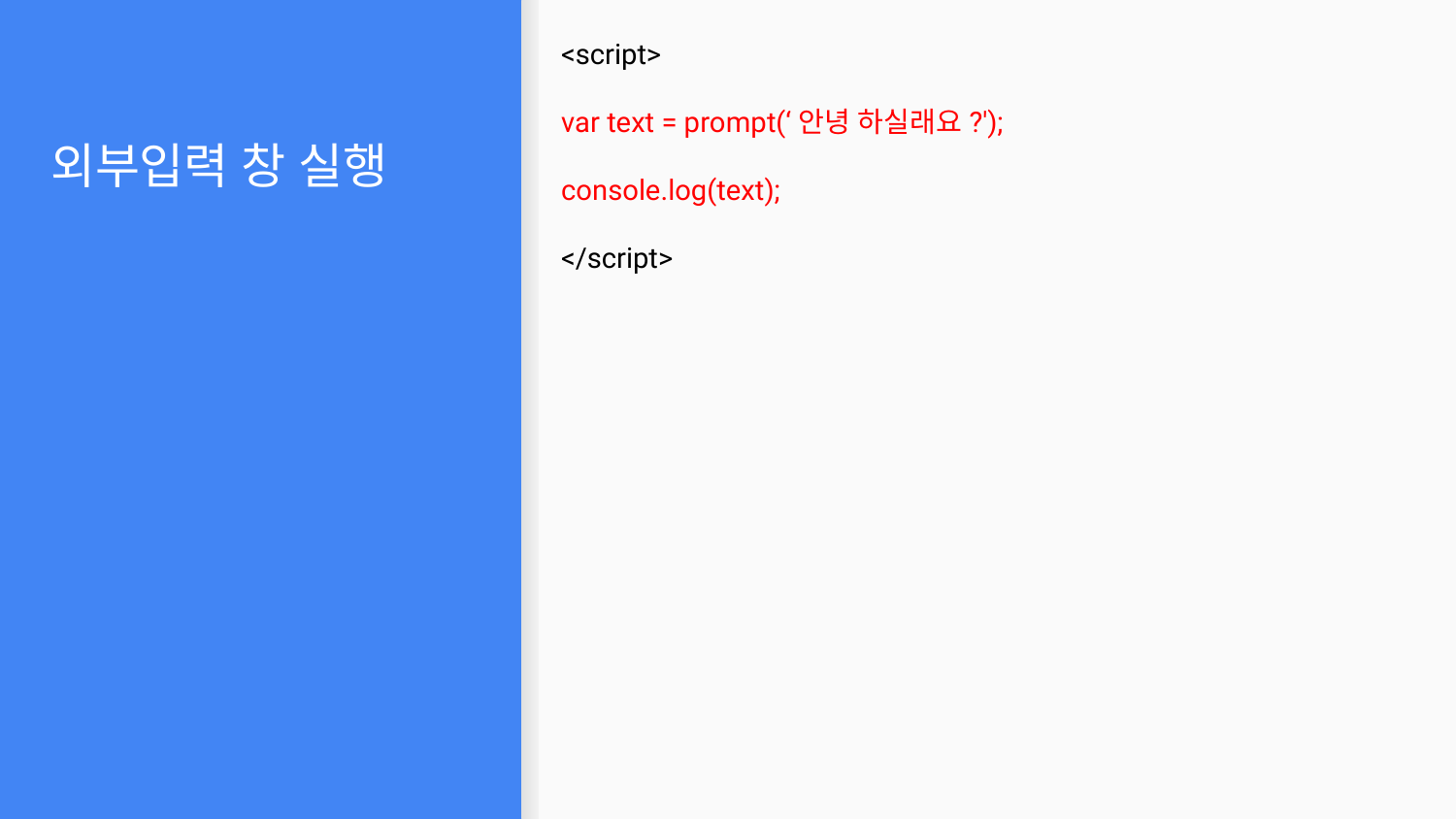

<script>

var text = prompt(‘안녕 하실래요?');

console.log(text);

</script>
# 외부입력 창 실행